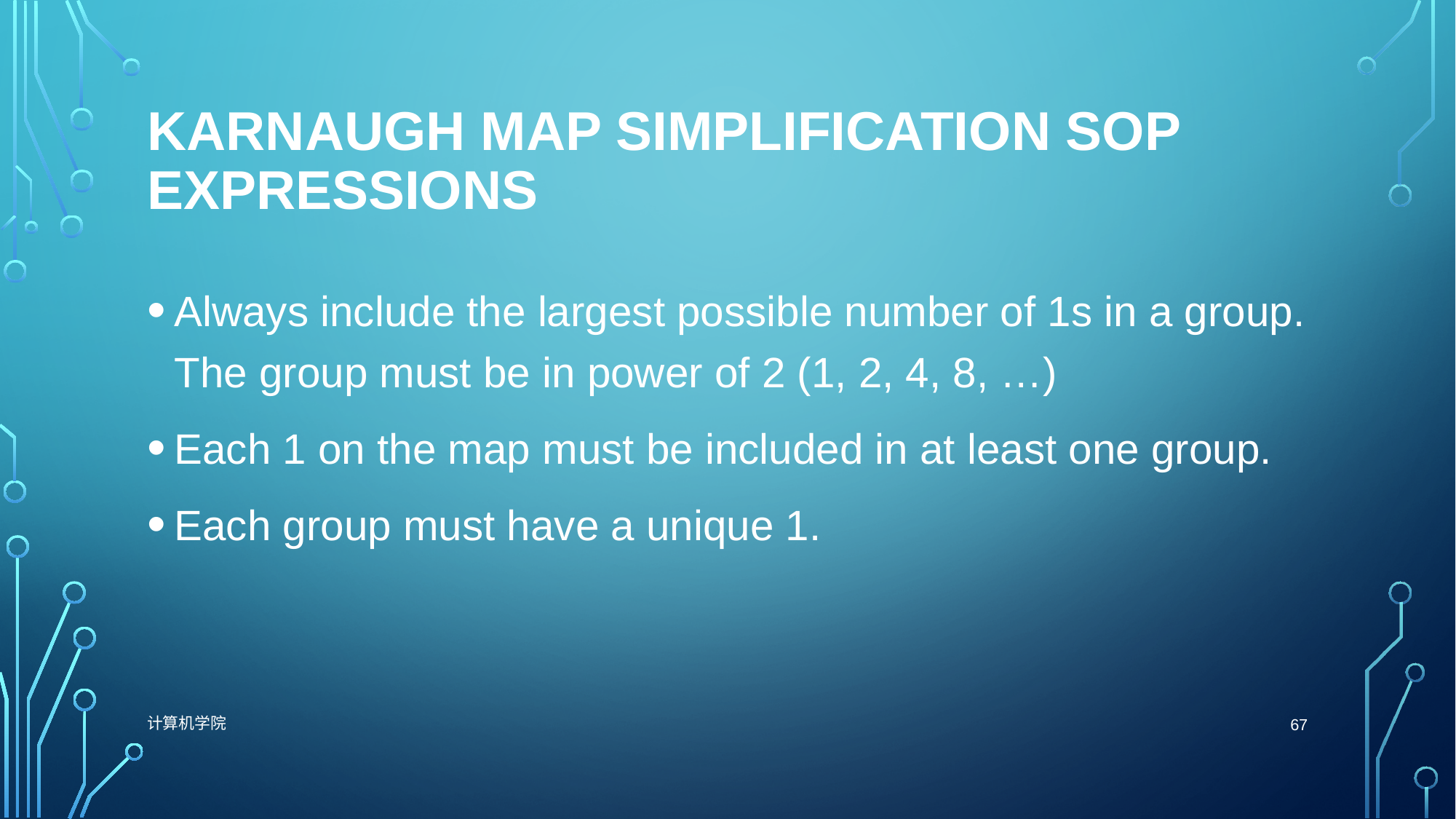

# Karnaugh Map Simplification SOP Expressions
Always include the largest possible number of 1s in a group. The group must be in power of 2 (1, 2, 4, 8, …)
Each 1 on the map must be included in at least one group.
Each group must have a unique 1.

67
计算机学院